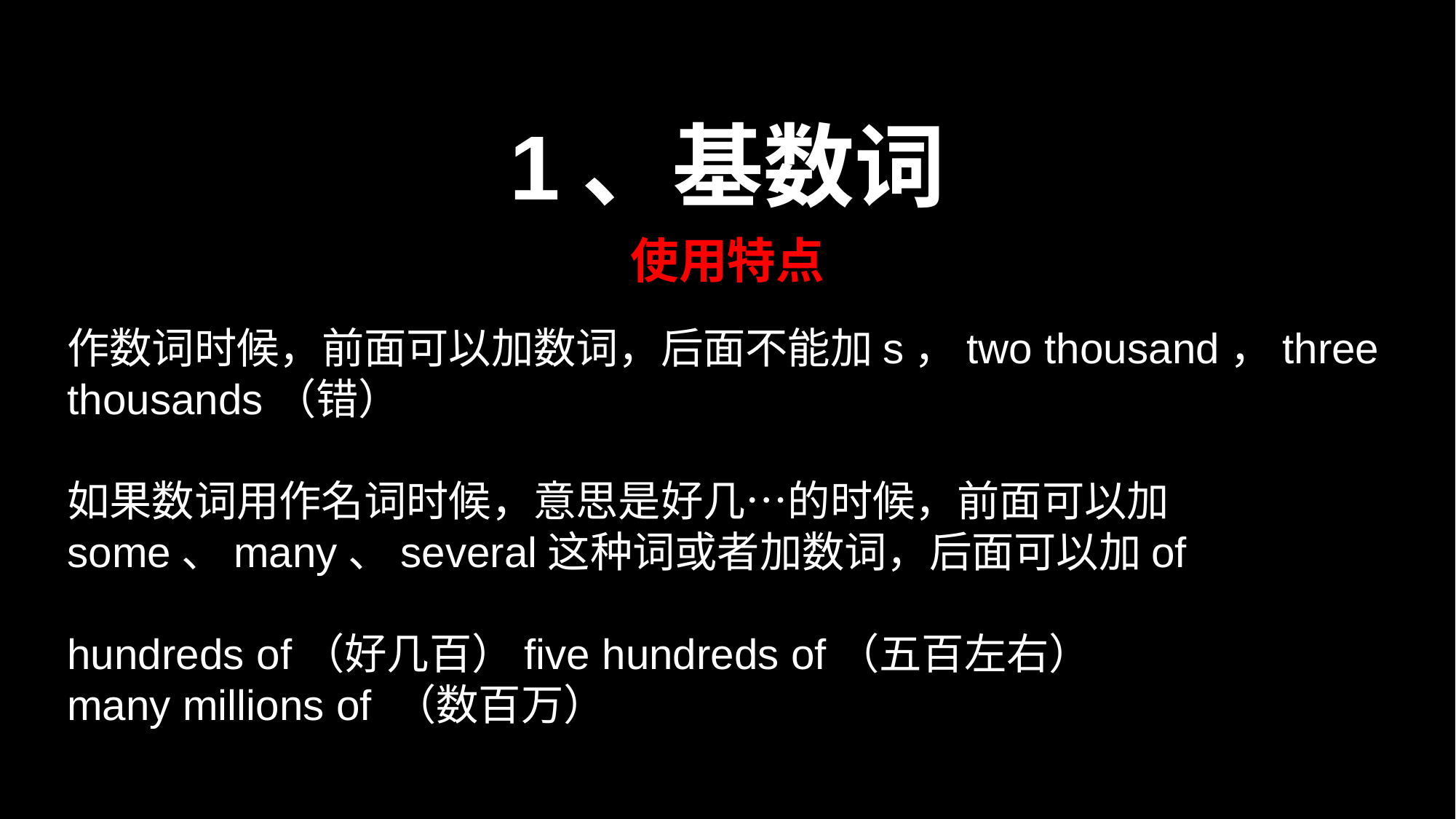

1、基数词
使用特点
作数词时候，前面可以加数词，后面不能加s，two thousand，three thousands（错）

如果数词用作名词时候，意思是好几…的时候，前面可以加some、many、several这种词或者加数词，后面可以加of

hundreds of（好几百）five hundreds of（五百左右）
many millions of （数百万）